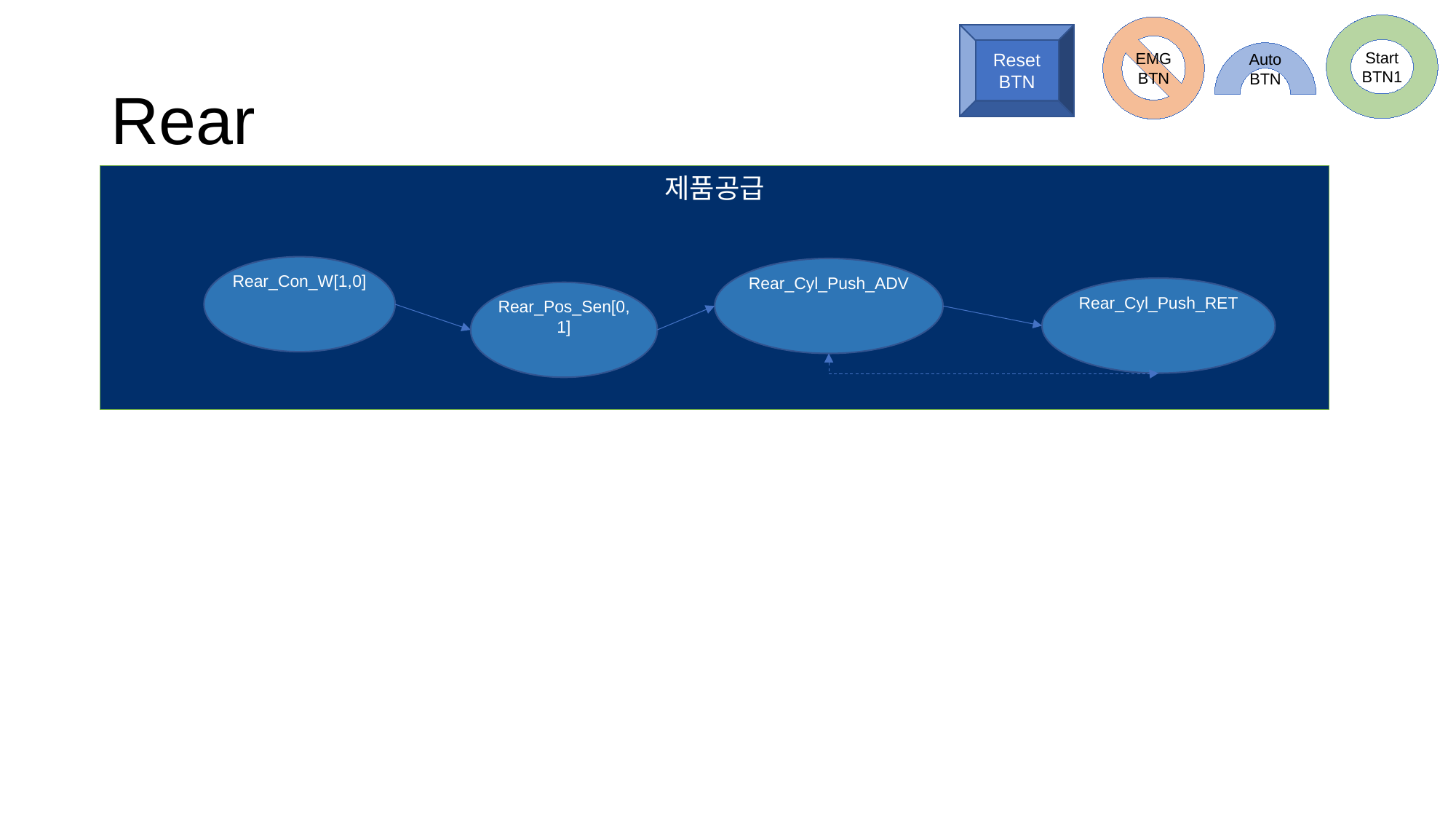

Start
BTN1
EMG
BTN
Reset
BTN
Auto
BTN
# Rear
제품공급
Rear_Con_W[1,0]
Rear_Cyl_Push_ADV
Rear_Cyl_Push_RET
Rear_Pos_Sen[0,1]